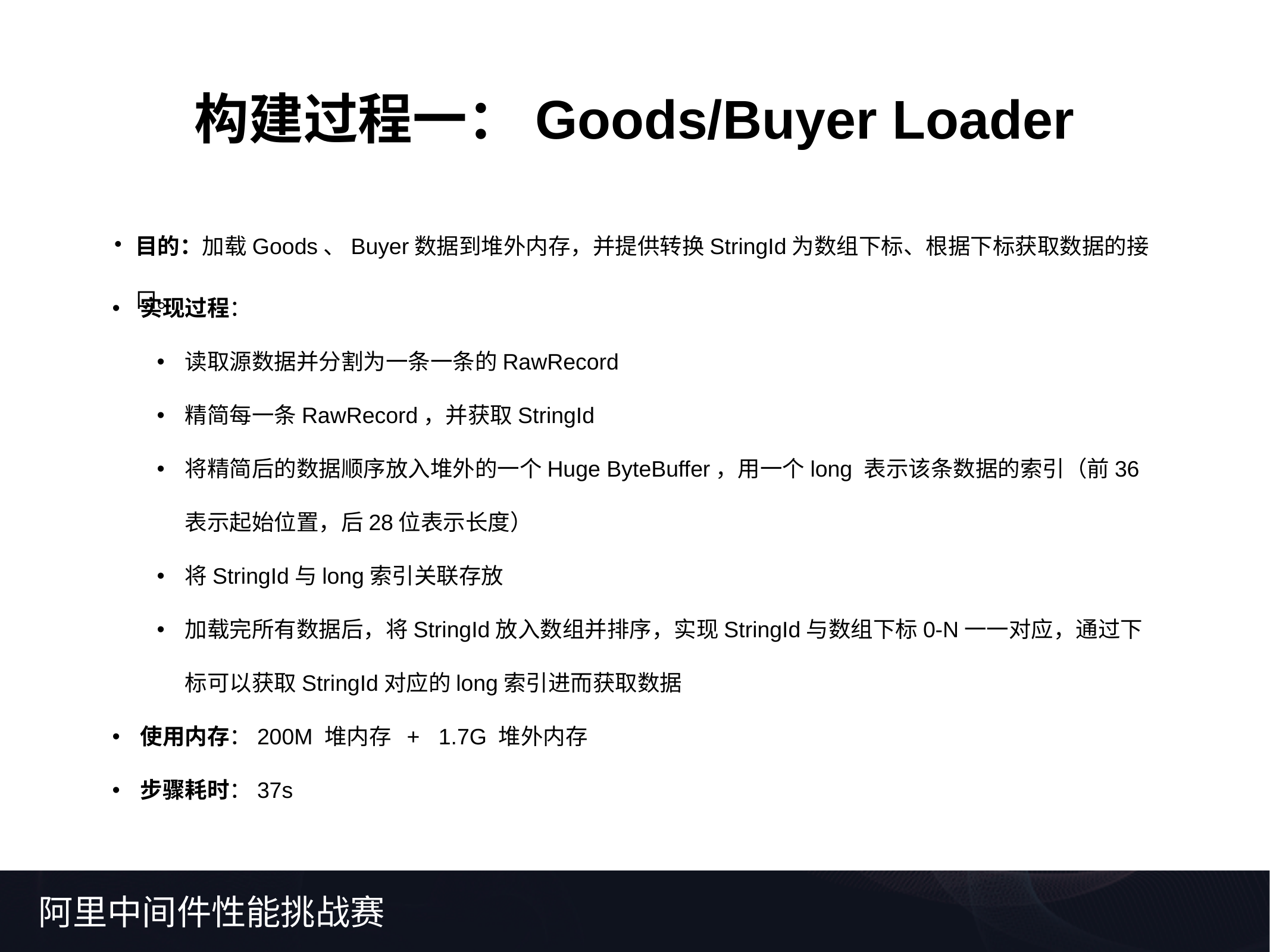

构建过程一：Goods/Buyer Loader
目的：加载Goods、Buyer数据到堆外内存，并提供转换StringId为数组下标、根据下标获取数据的接口。

实现过程：
读取源数据并分割为一条一条的RawRecord
精简每一条RawRecord，并获取StringId
将精简后的数据顺序放入堆外的一个Huge ByteBuffer，用一个long 表示该条数据的索引（前36表示起始位置，后28位表示长度）
将StringId与long索引关联存放
加载完所有数据后，将StringId放入数组并排序，实现StringId与数组下标0-N一一对应，通过下标可以获取StringId对应的long索引进而获取数据
使用内存：200M 堆内存  +   1.7G 堆外内存
步骤耗时：37s